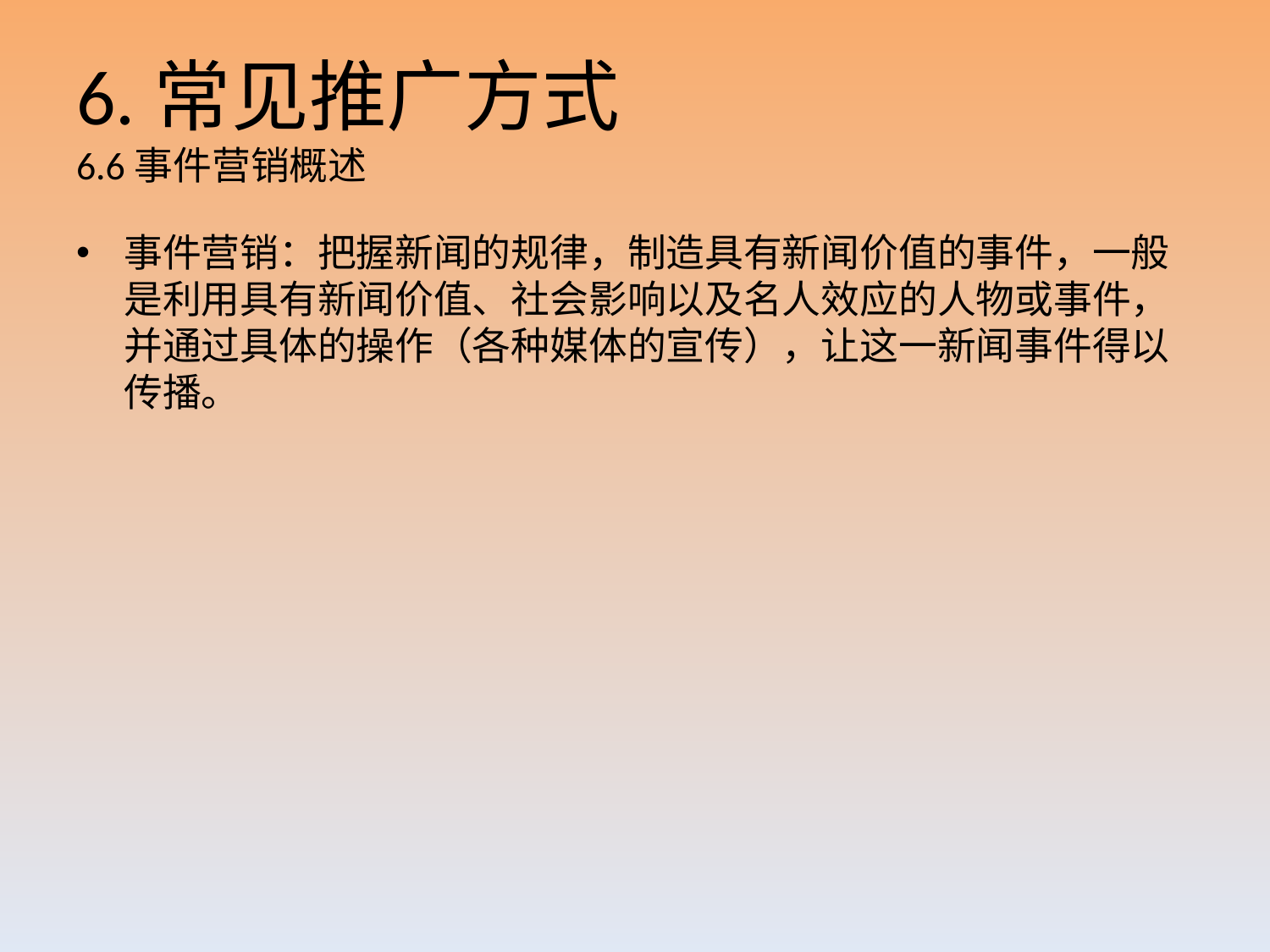

# 6.常见推广方式 6.6事件营销概述
事件营销：把握新闻的规律，制造具有新闻价值的事件，一般是利用具有新闻价值、社会影响以及名人效应的人物或事件，并通过具体的操作（各种媒体的宣传），让这一新闻事件得以传播。